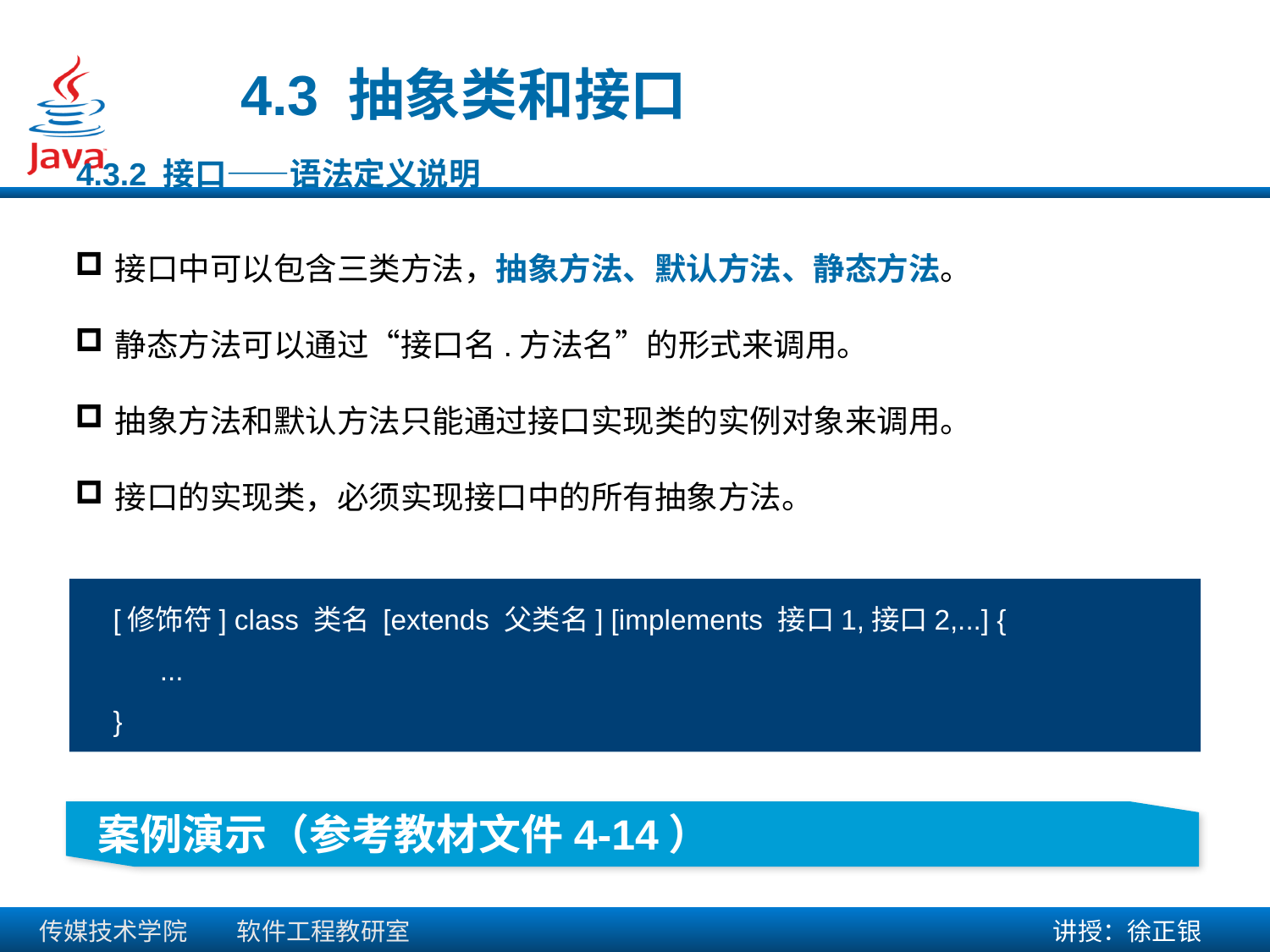

4.3 抽象类和接口
4.3.2 接口——语法定义说明
接口中可以包含三类方法，抽象方法、默认方法、静态方法。
静态方法可以通过“接口名.方法名”的形式来调用。
抽象方法和默认方法只能通过接口实现类的实例对象来调用。
接口的实现类，必须实现接口中的所有抽象方法。
    [修饰符] class 类名 [extends 父类名] [implements 接口1,接口2,...] {
          ...
    }
 案例演示（参考教材文件4-14）